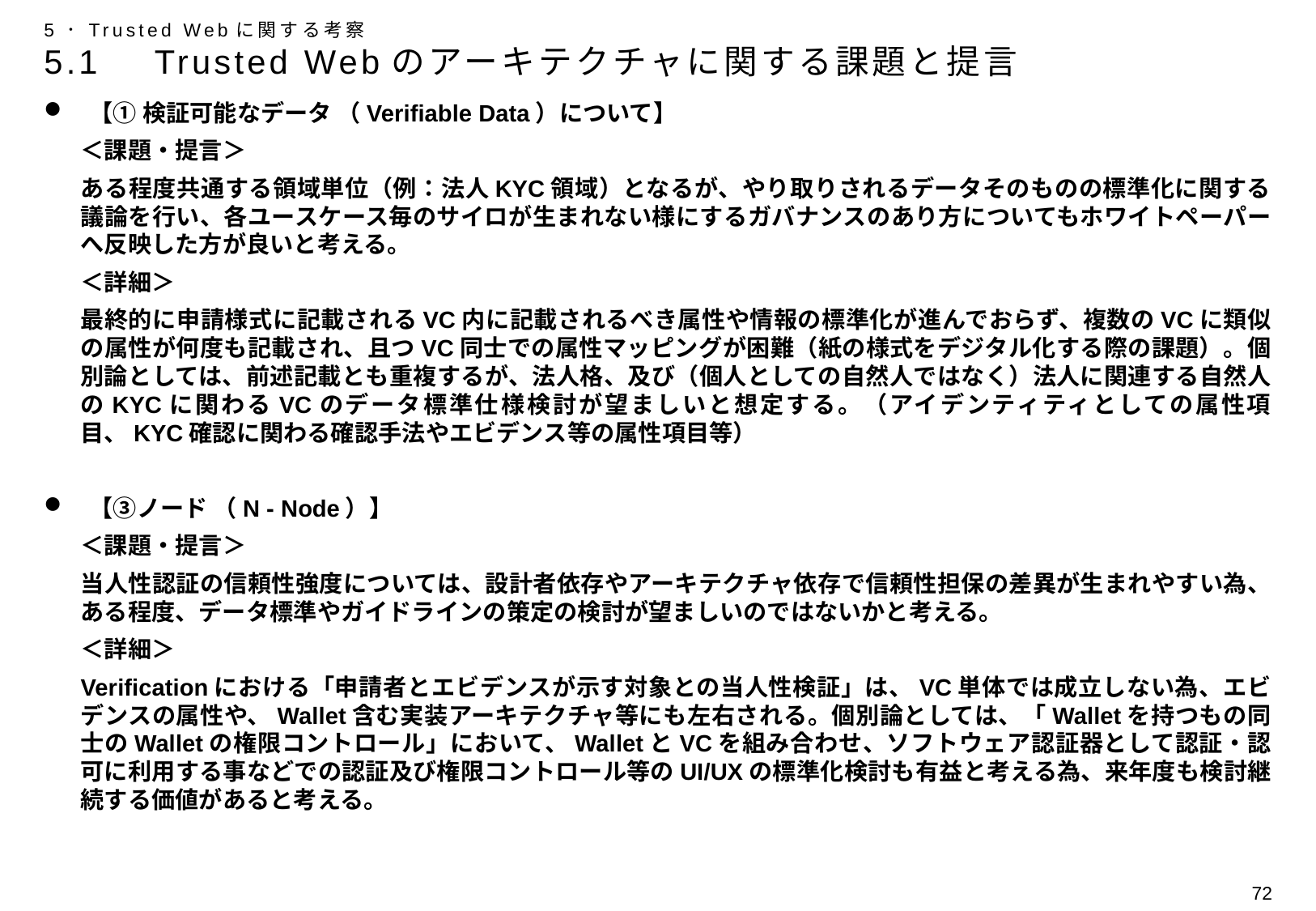

# 5．Trusted Webに関する考察 5.1　Trusted Webのアーキテクチャに関する課題と提言
【① 検証可能なデータ （Verifiable Data）について】
＜課題・提言＞
ある程度共通する領域単位（例：法人KYC領域）となるが、やり取りされるデータそのものの標準化に関する議論を行い、各ユースケース毎のサイロが生まれない様にするガバナンスのあり方についてもホワイトペーパーへ反映した方が良いと考える。
＜詳細＞
最終的に申請様式に記載されるVC内に記載されるべき属性や情報の標準化が進んでおらず、複数のVCに類似の属性が何度も記載され、且つVC同士での属性マッピングが困難（紙の様式をデジタル化する際の課題）。個別論としては、前述記載とも重複するが、法人格、及び（個人としての自然人ではなく）法人に関連する自然人のKYCに関わるVCのデータ標準仕様検討が望ましいと想定する。（アイデンティティとしての属性項目、KYC確認に関わる確認手法やエビデンス等の属性項目等）

【③ノード （N - Node）】
＜課題・提言＞
当人性認証の信頼性強度については、設計者依存やアーキテクチャ依存で信頼性担保の差異が生まれやすい為、ある程度、データ標準やガイドラインの策定の検討が望ましいのではないかと考える。
＜詳細＞
Verificationにおける「申請者とエビデンスが示す対象との当人性検証」は、VC単体では成立しない為、エビデンスの属性や、Wallet含む実装アーキテクチャ等にも左右される。個別論としては、「Walletを持つもの同士のWalletの権限コントロール」において、WalletとVCを組み合わせ、ソフトウェア認証器として認証・認可に利用する事などでの認証及び権限コントロール等のUI/UXの標準化検討も有益と考える為、来年度も検討継続する価値があると考える。